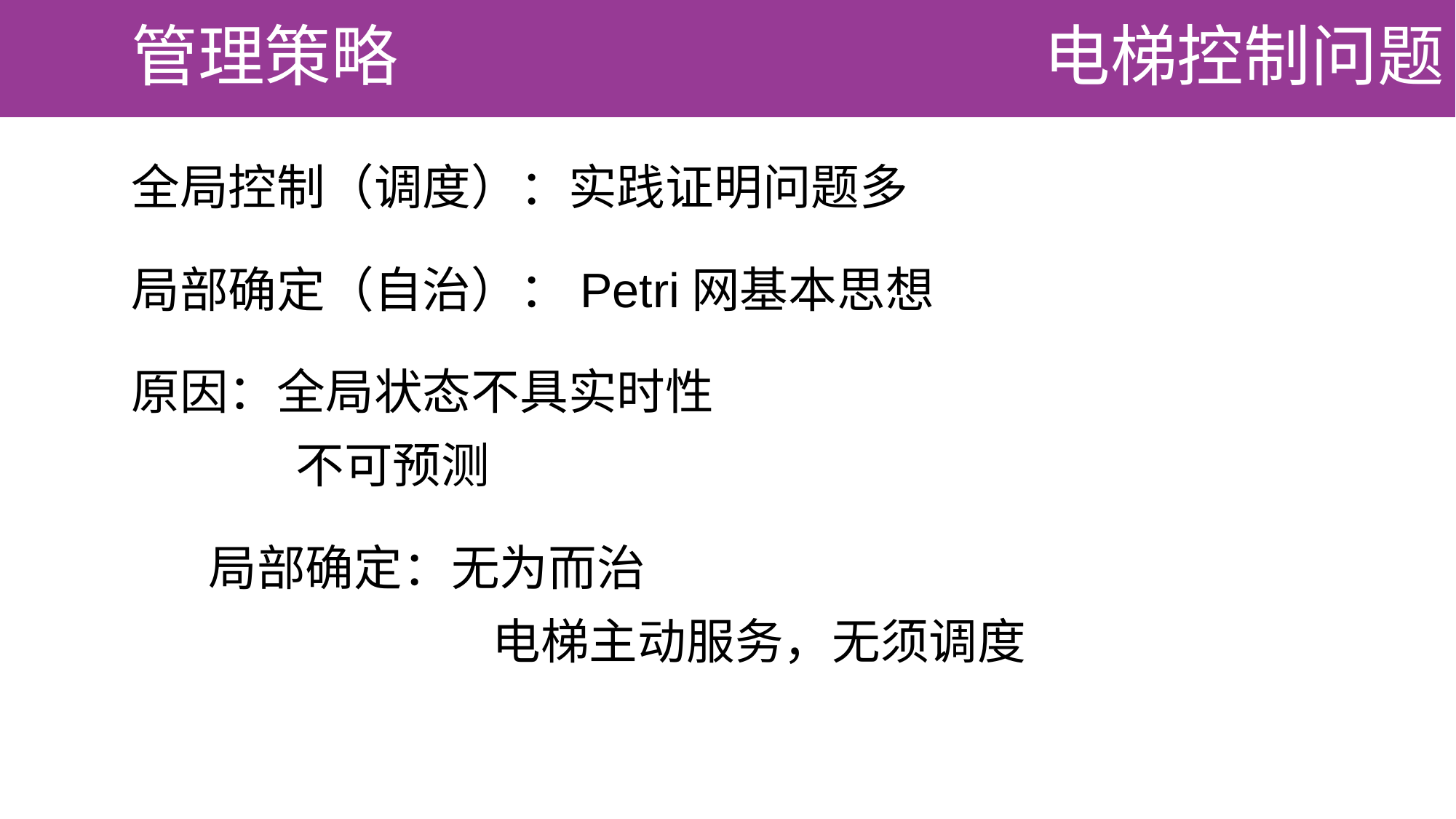

# 管理策略
电梯控制问题
全局控制（调度）：实践证明问题多
局部确定（自治）：Petri网基本思想
原因：全局状态不具实时性
              不可预测
      局部确定：无为而治
			  电梯主动服务，无须调度